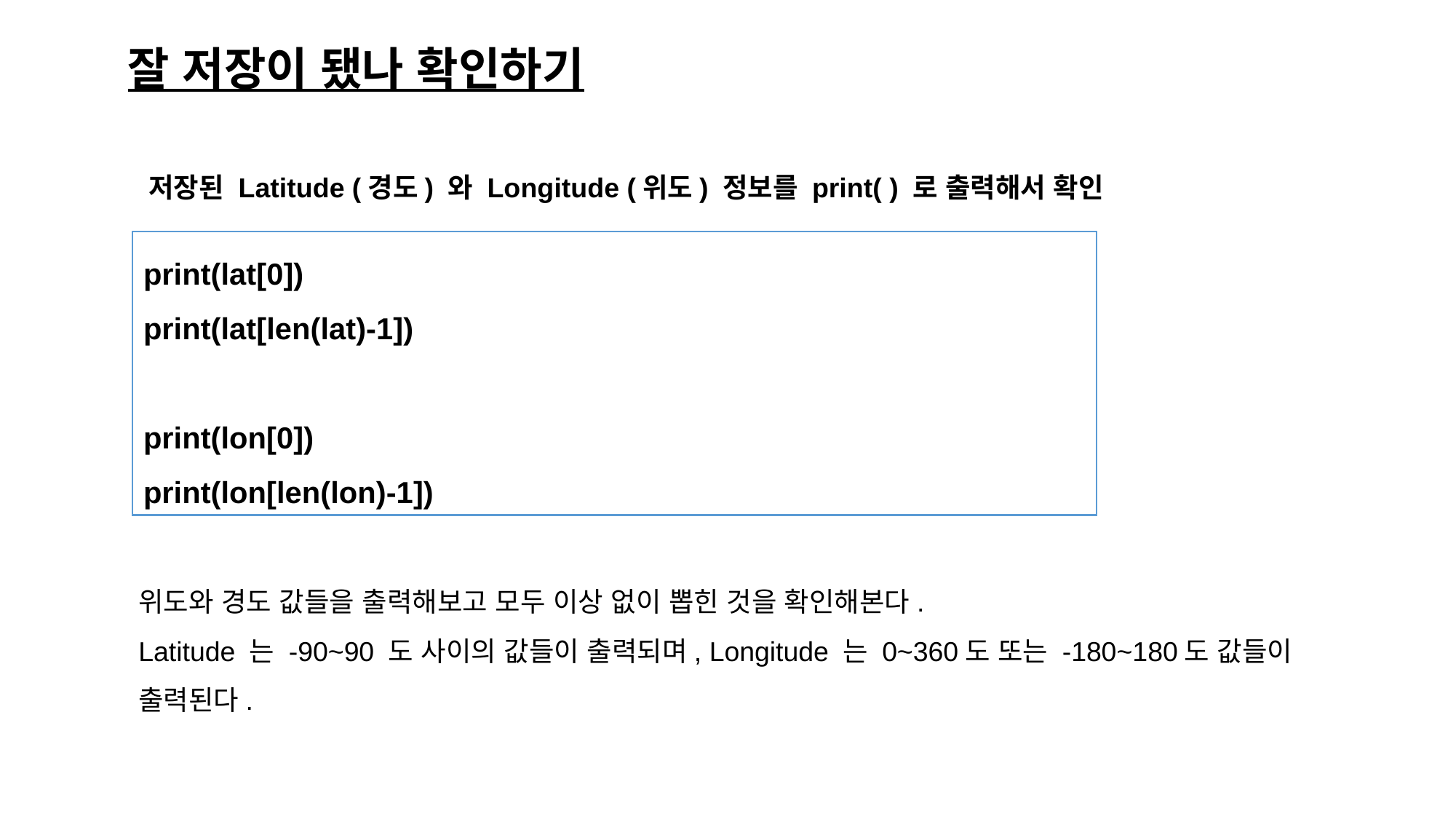

# 잘 저장이 됐나 확인하기
저장된 Latitude (경도) 와 Longitude (위도) 정보를 print( ) 로 출력해서 확인
print(lat[0])
print(lat[len(lat)-1])

print(lon[0])
print(lon[len(lon)-1])
위도와 경도 값들을 출력해보고 모두 이상 없이 뽑힌 것을 확인해본다.
Latitude 는 -90~90 도 사이의 값들이 출력되며, Longitude 는 0~360도 또는 -180~180도 값들이 출력된다.